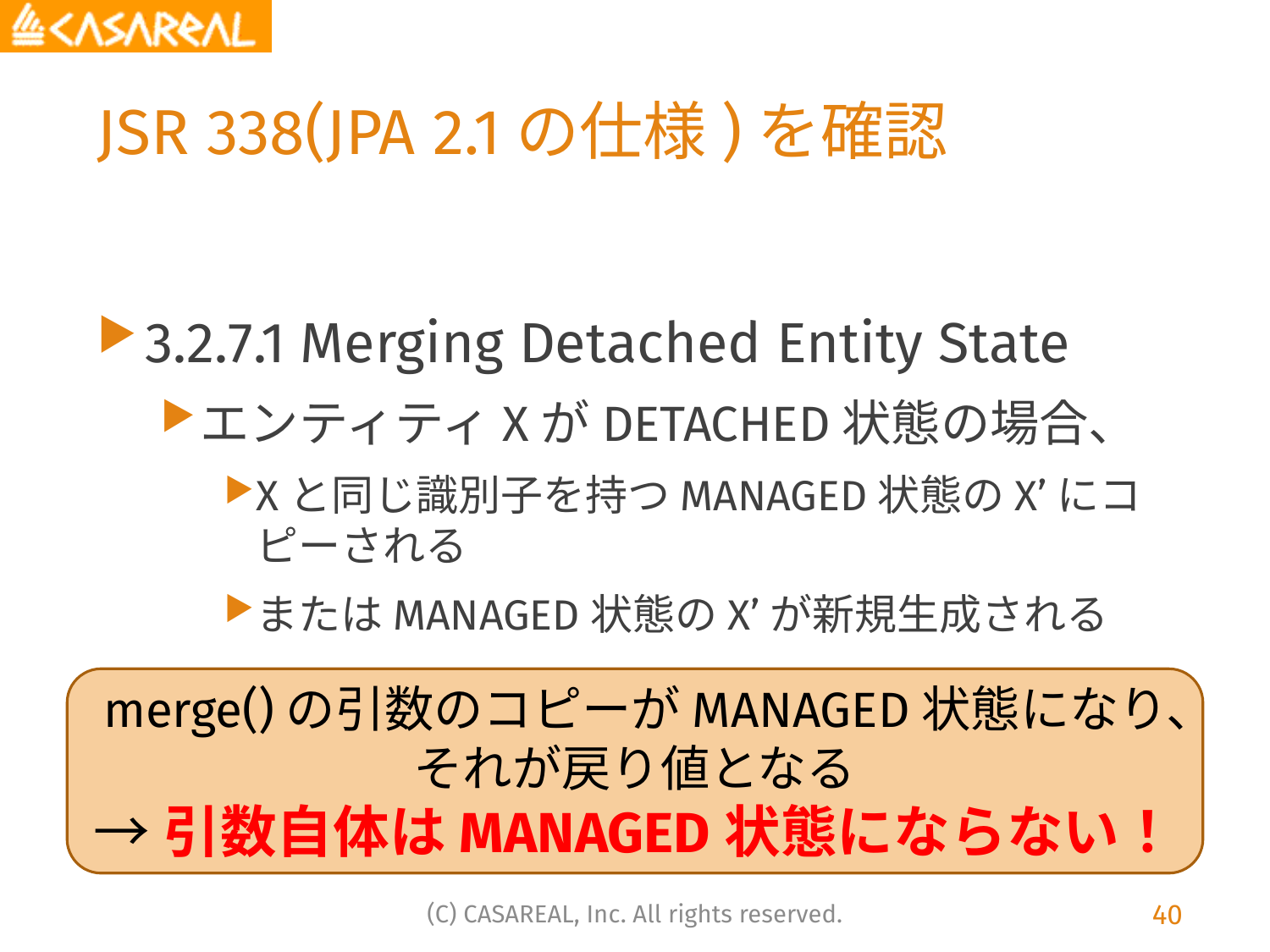

# JSR 338(JPA 2.1の仕様)を確認
3.2.7.1 Merging Detached Entity State
エンティティXがDETACHED状態の場合、
Xと同じ識別子を持つMANAGED状態のX’にコピーされる
またはMANAGED状態のX’が新規生成される
merge()の引数のコピーがMANAGED状態になり、それが戻り値となる
→引数自体はMANAGED状態にならない！
(C) CASAREAL, Inc. All rights reserved.
40